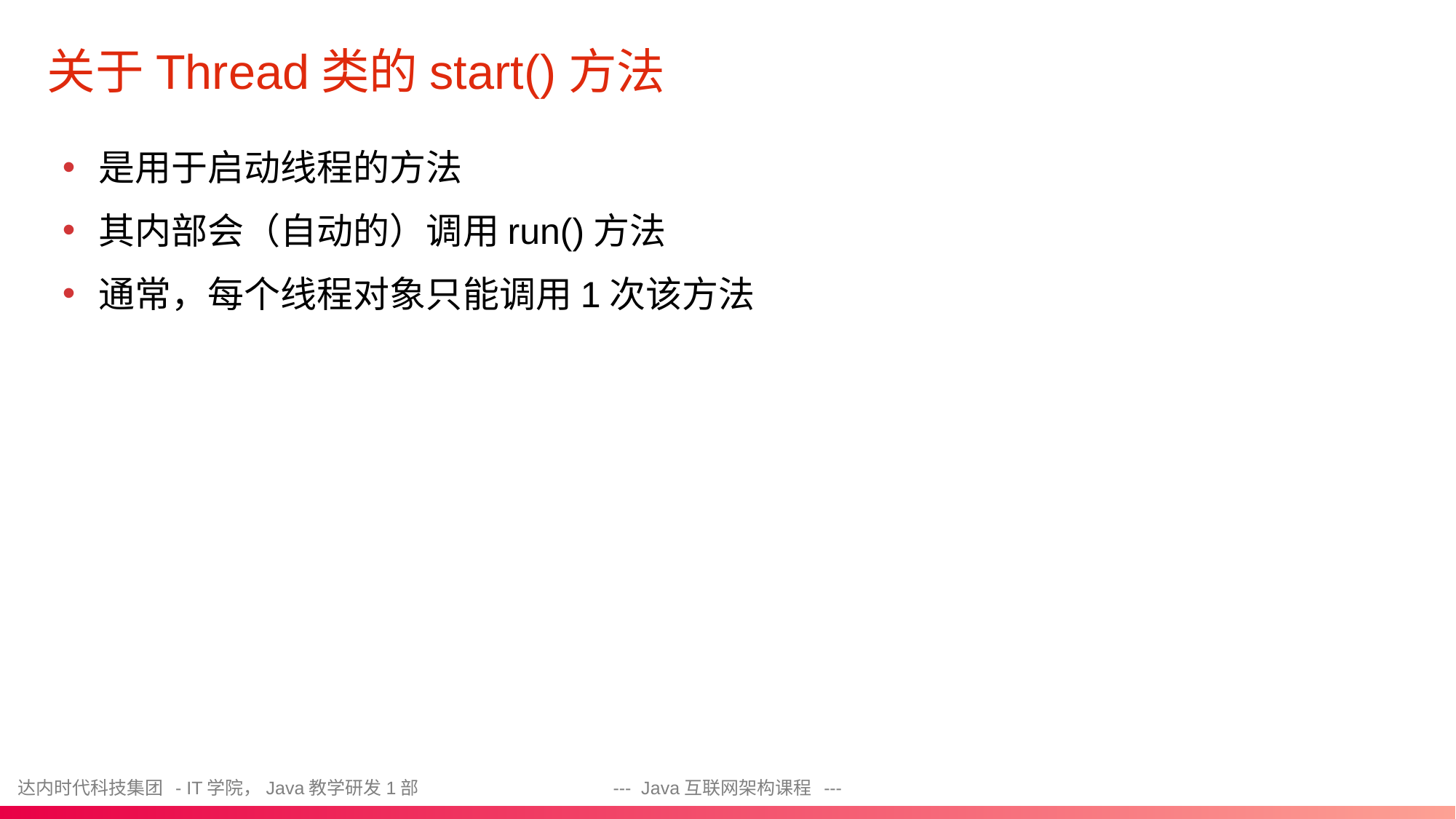

# 关于Thread类的start()方法
是用于启动线程的方法
其内部会（自动的）调用run()方法
通常，每个线程对象只能调用1次该方法